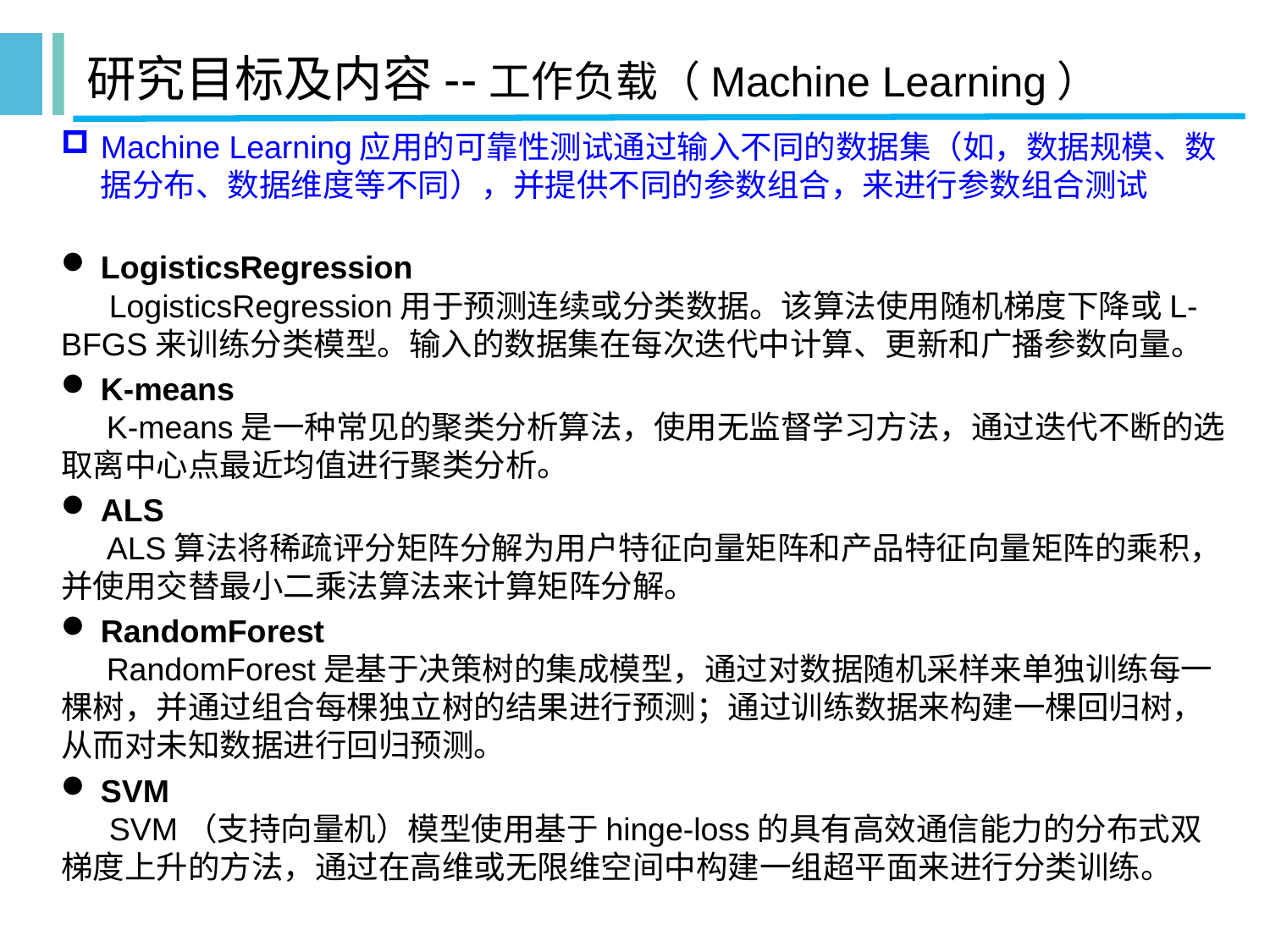

# 研究目标及内容--工作负载（Machine Learning）
Machine Learning应用的可靠性测试通过输入不同的数据集（如，数据规模、数据分布、数据维度等不同），并提供不同的参数组合，来进行参数组合测试
LogisticsRegression
LogisticsRegression用于预测连续或分类数据。该算法使用随机梯度下降或L-BFGS来训练分类模型。输入的数据集在每次迭代中计算、更新和广播参数向量。
K-means
K-means是一种常见的聚类分析算法，使用无监督学习方法，通过迭代不断的选取离中心点最近均值进行聚类分析。
ALS
ALS算法将稀疏评分矩阵分解为用户特征向量矩阵和产品特征向量矩阵的乘积，并使用交替最小二乘法算法来计算矩阵分解。
RandomForest
RandomForest是基于决策树的集成模型，通过对数据随机采样来单独训练每一棵树，并通过组合每棵独立树的结果进行预测；通过训练数据来构建一棵回归树，从而对未知数据进行回归预测。
SVM
SVM（支持向量机）模型使用基于hinge-loss的具有高效通信能力的分布式双梯度上升的方法，通过在高维或无限维空间中构建一组超平面来进行分类训练。